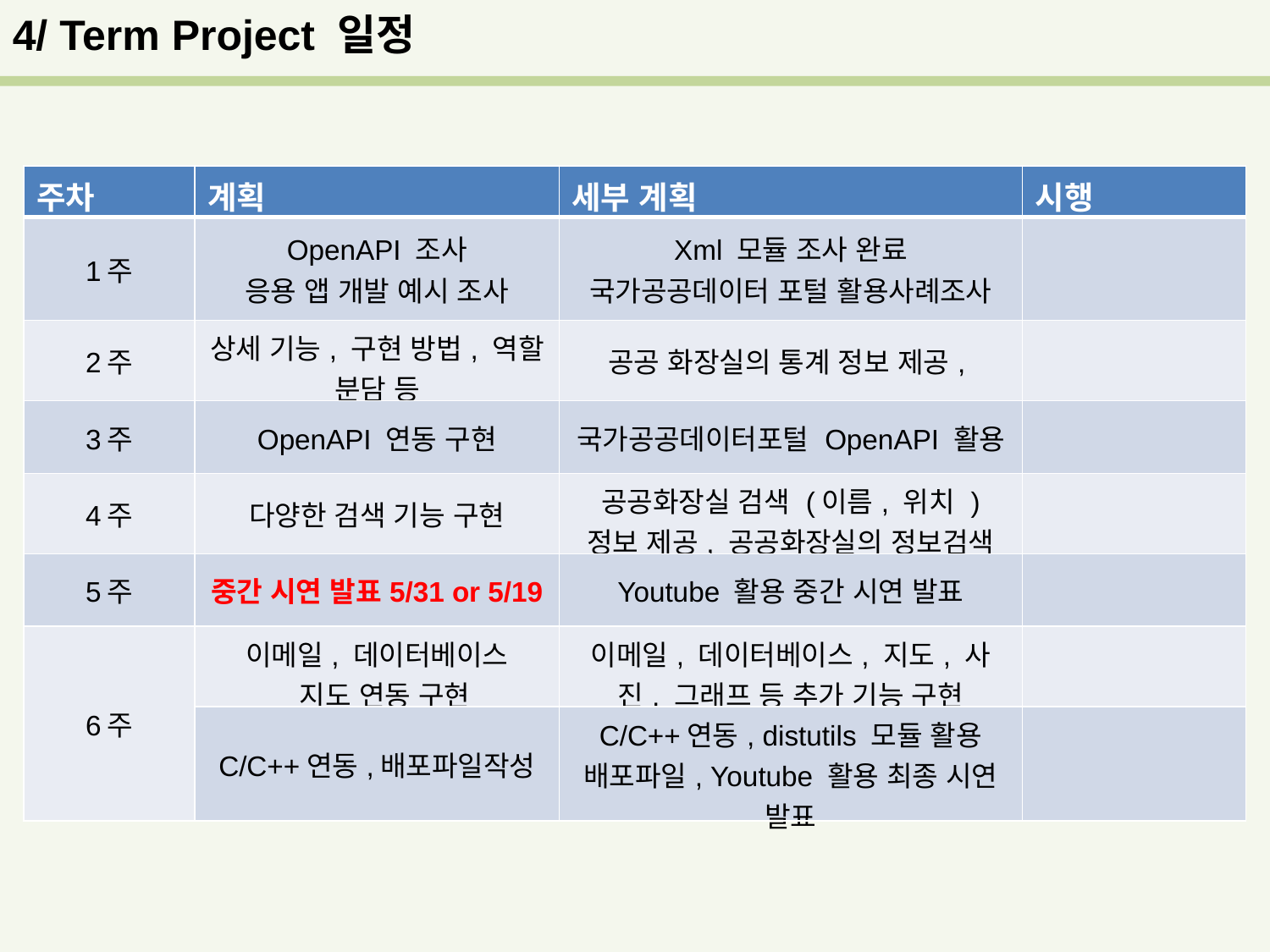

4/ Term Project 일정

| 주차 | 계획 | 세부 계획 | 시행 |
| --- | --- | --- | --- |
| 1주 | OpenAPI 조사 응용 앱 개발 예시 조사 | Xml 모듈 조사 완료 국가공공데이터 포털 활용사례조사 |  |
| 2주 | 상세 기능, 구현 방법, 역할 분담 등 | 공공 화장실의 통계 정보 제공, |  |
| 3주 | OpenAPI 연동 구현 | 국가공공데이터포털 OpenAPI 활용 |  |
| 4주 | 다양한 검색 기능 구현 | 공공화장실 검색 (이름, 위치 ) 정보 제공, 공공화장실의 정보검색 |  |
| 5주 | 중간 시연 발표5/31 or 5/19 | Youtube 활용 중간 시연 발표 |  |
| 6주 | 이메일, 데이터베이스 지도 연동 구현 | 이메일, 데이터베이스, 지도, 사진, 그래프 등 추가 기능 구현 |  |
|  | C/C++연동,배포파일작성 | C/C++연동, distutils 모듈 활용 배포파일, Youtube 활용 최종 시연 발표 |  |